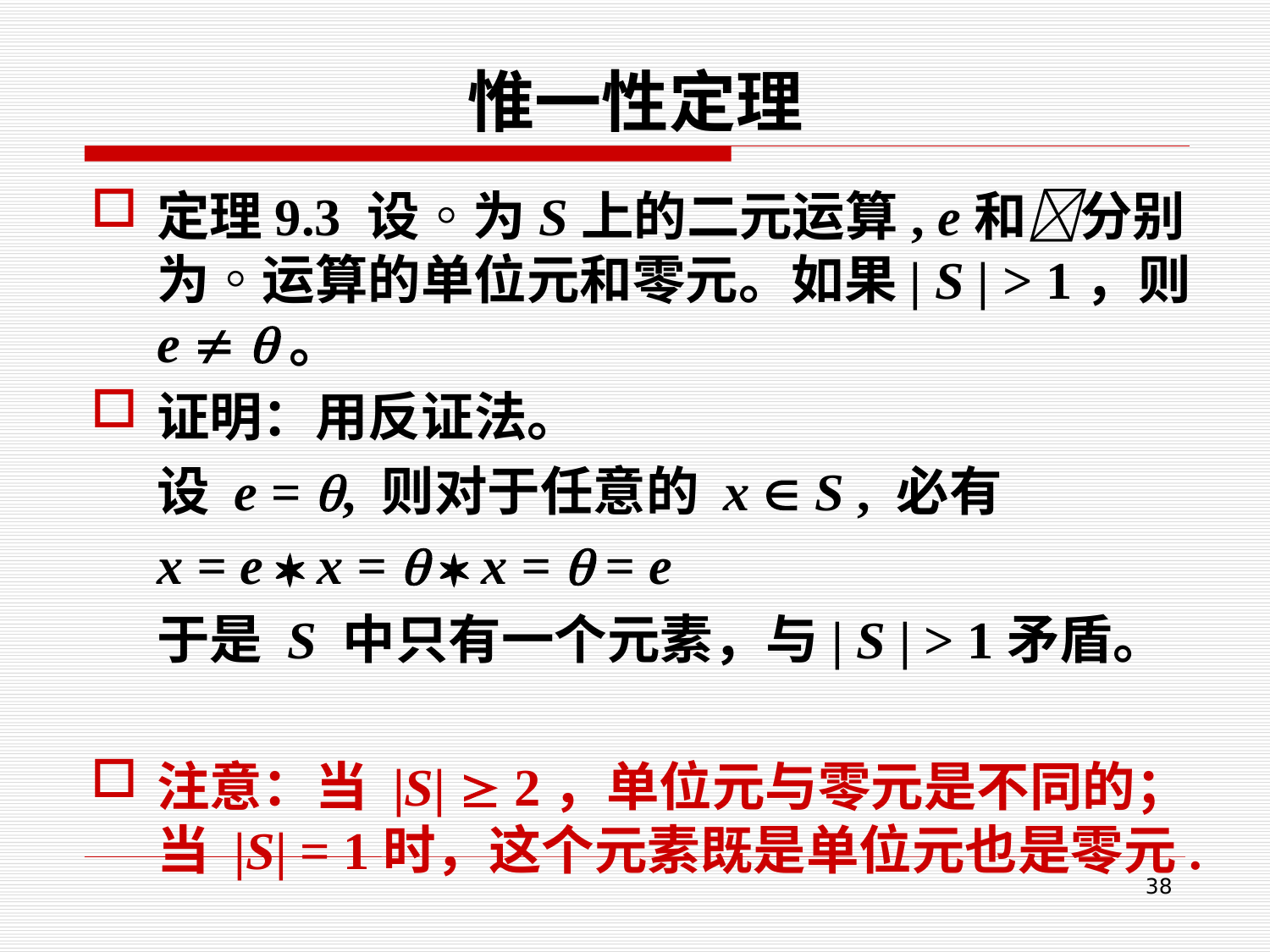

# 惟一性定理
定理9.3 设◦为S上的二元运算, e和θ分别为◦运算的单位元和零元。如果| S | > 1，则 e ≠ θ。
证明：用反证法。
设 e = θ, 则对于任意的 x ∈ S , 必有
x = e ∗ x = θ ∗ x = θ = e
于是 S 中只有一个元素，与| S | > 1矛盾。

注意：当 |S| ≥ 2，单位元与零元是不同的；当 |S| = 1时，这个元素既是单位元也是零元.
38